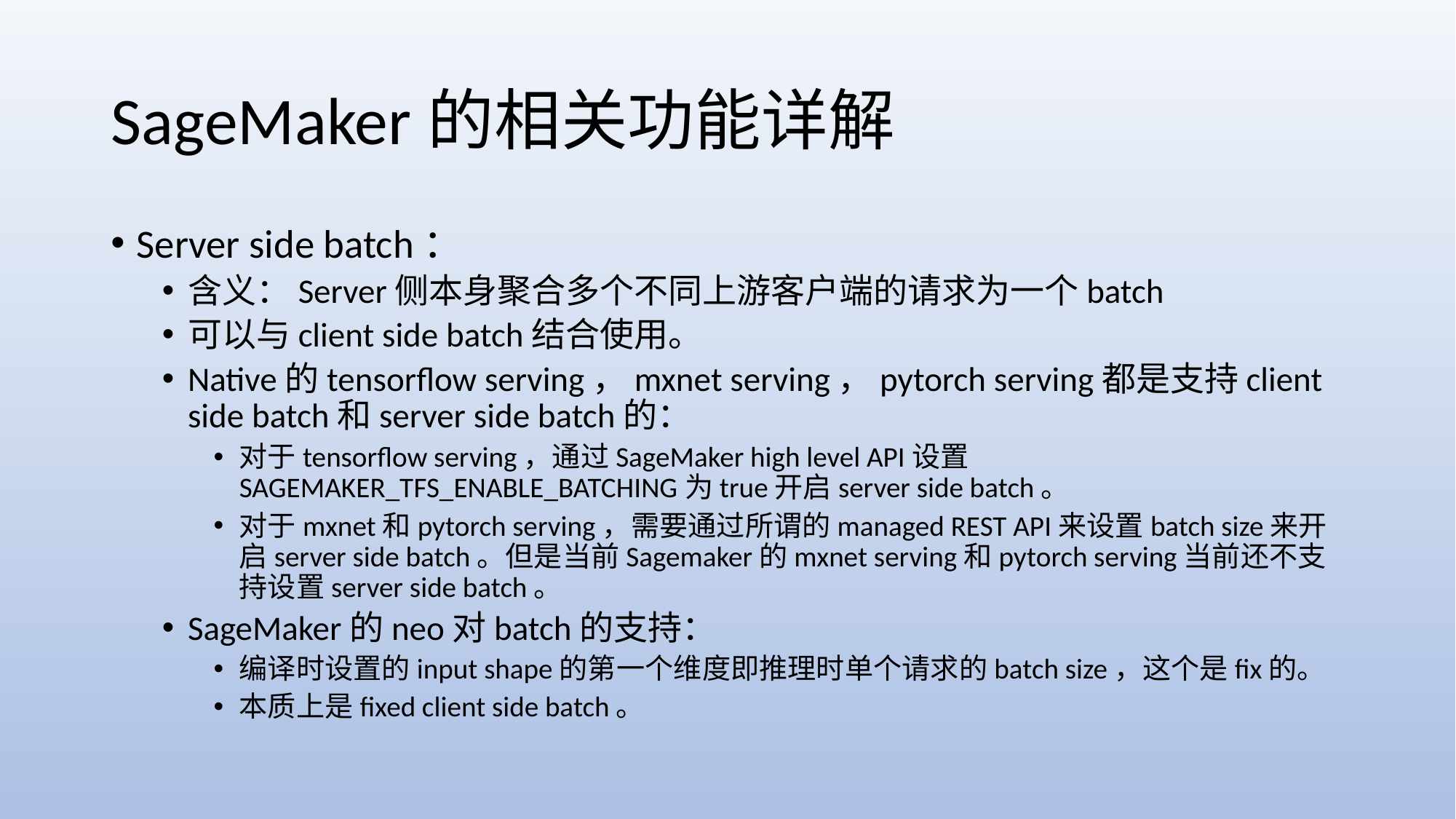

# SageMaker的相关功能详解
Server side batch：
含义：Server侧本身聚合多个不同上游客户端的请求为一个batch
可以与client side batch结合使用。
Native的tensorflow serving，mxnet serving，pytorch serving都是支持client side batch和server side batch的：
对于tensorflow serving，通过SageMaker high level API设置SAGEMAKER_TFS_ENABLE_BATCHING为true开启server side batch。
对于mxnet和pytorch serving，需要通过所谓的managed REST API来设置batch size来开启server side batch。但是当前Sagemaker的mxnet serving和pytorch serving当前还不支持设置server side batch。
SageMaker的neo对batch的支持：
编译时设置的input shape的第一个维度即推理时单个请求的batch size，这个是fix的。
本质上是fixed client side batch。